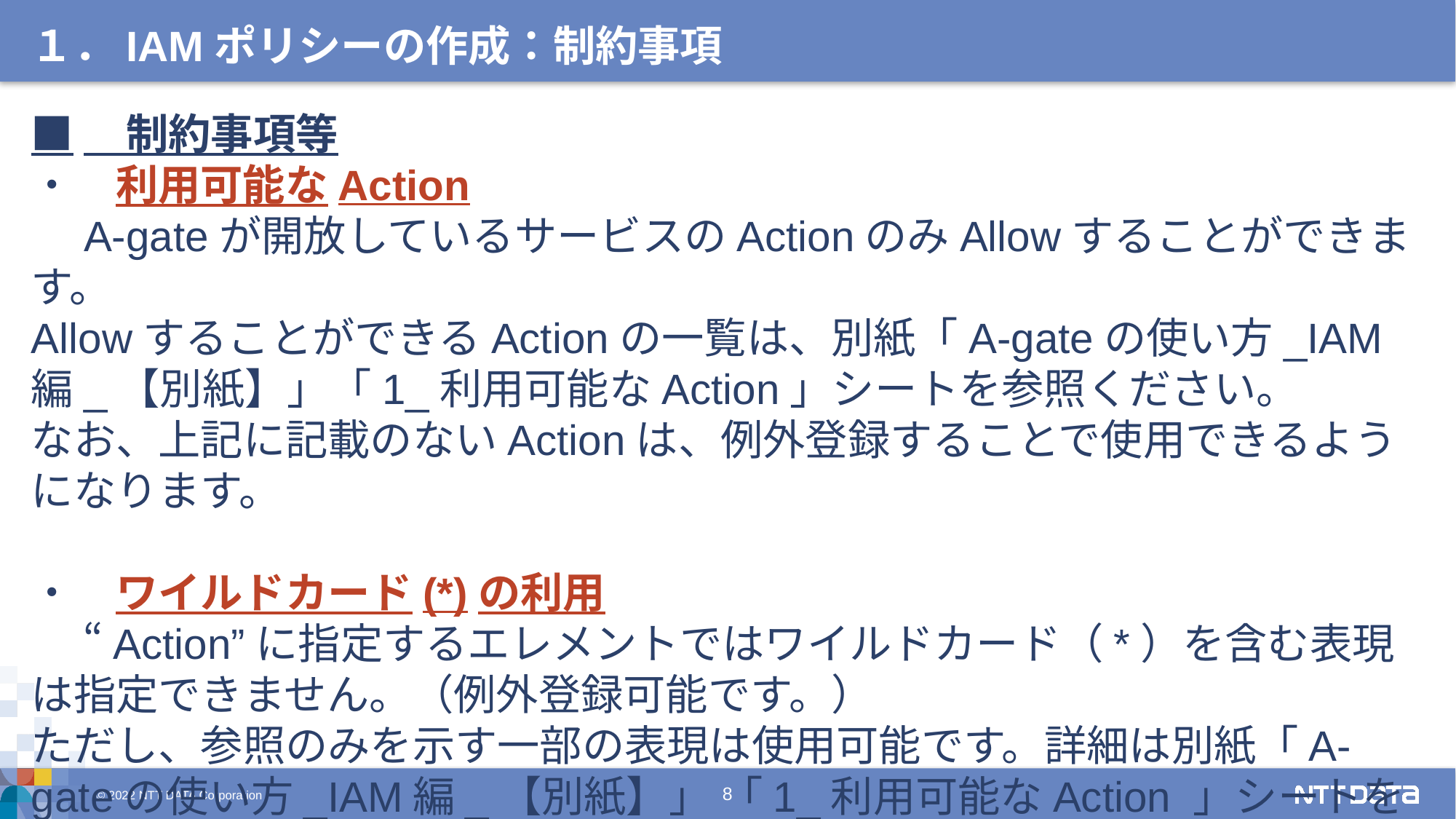

１．IAMポリシーの作成：制約事項
■　制約事項等
・　利用可能なAction
　A-gateが開放しているサービスのActionのみAllowすることができます。
AllowすることができるActionの一覧は、別紙「A-gateの使い方_IAM編_【別紙】」「1_利用可能なAction」シートを参照ください。
なお、上記に記載のないActionは、例外登録することで使用できるようになります。

・　ワイルドカード(*)の利用
　 “Action”に指定するエレメントではワイルドカード（*）を含む表現は指定できません。（例外登録可能です。）
ただし、参照のみを示す一部の表現は使用可能です。詳細は別紙「A-gateの使い方_IAM編_【別紙】」 「1_利用可能なAction 」シートを参照ください。

・